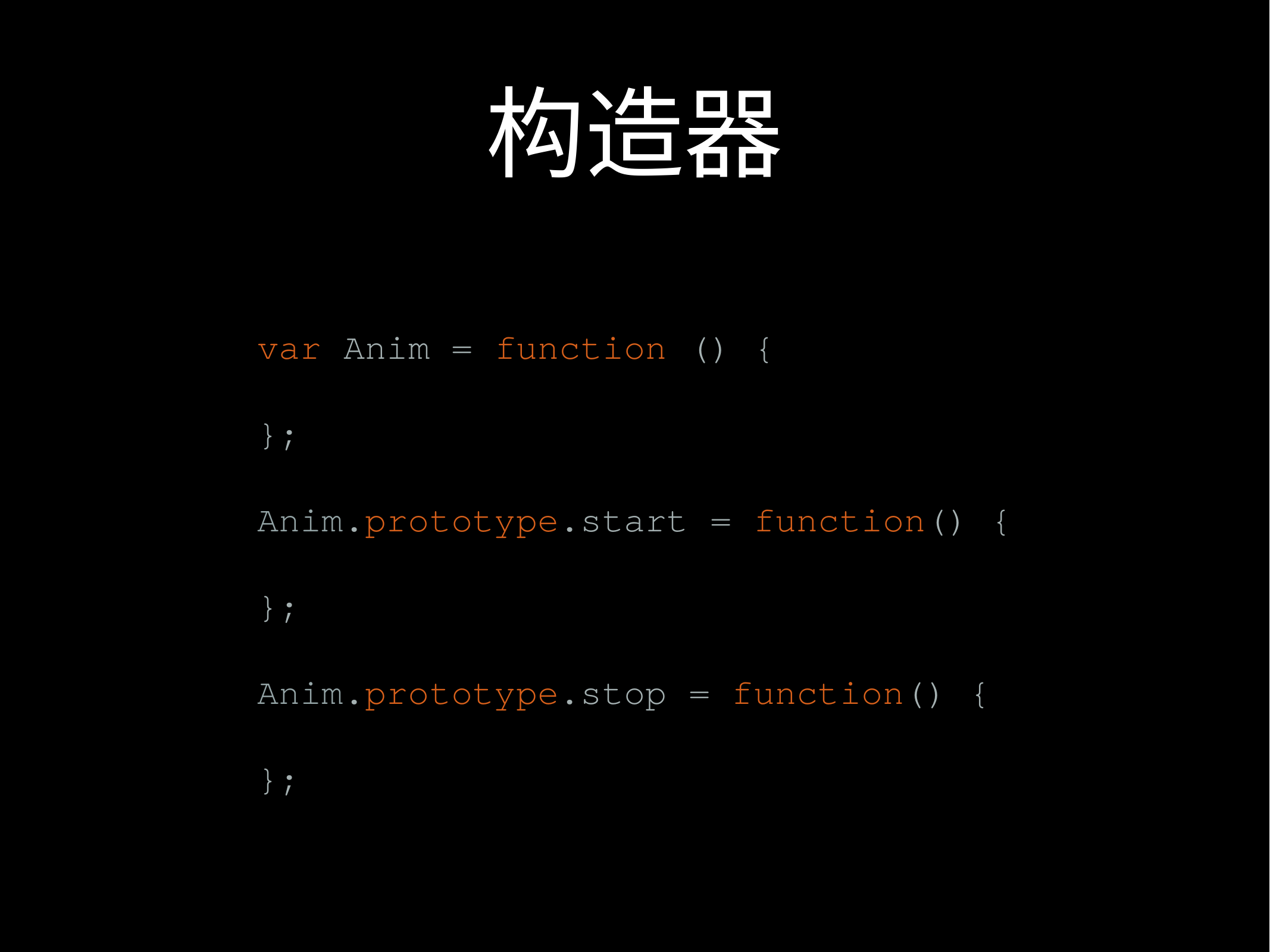

# 构造器
var Anim = function () {

};

Anim.prototype.start = function() {

};

Anim.prototype.stop = function() {

};